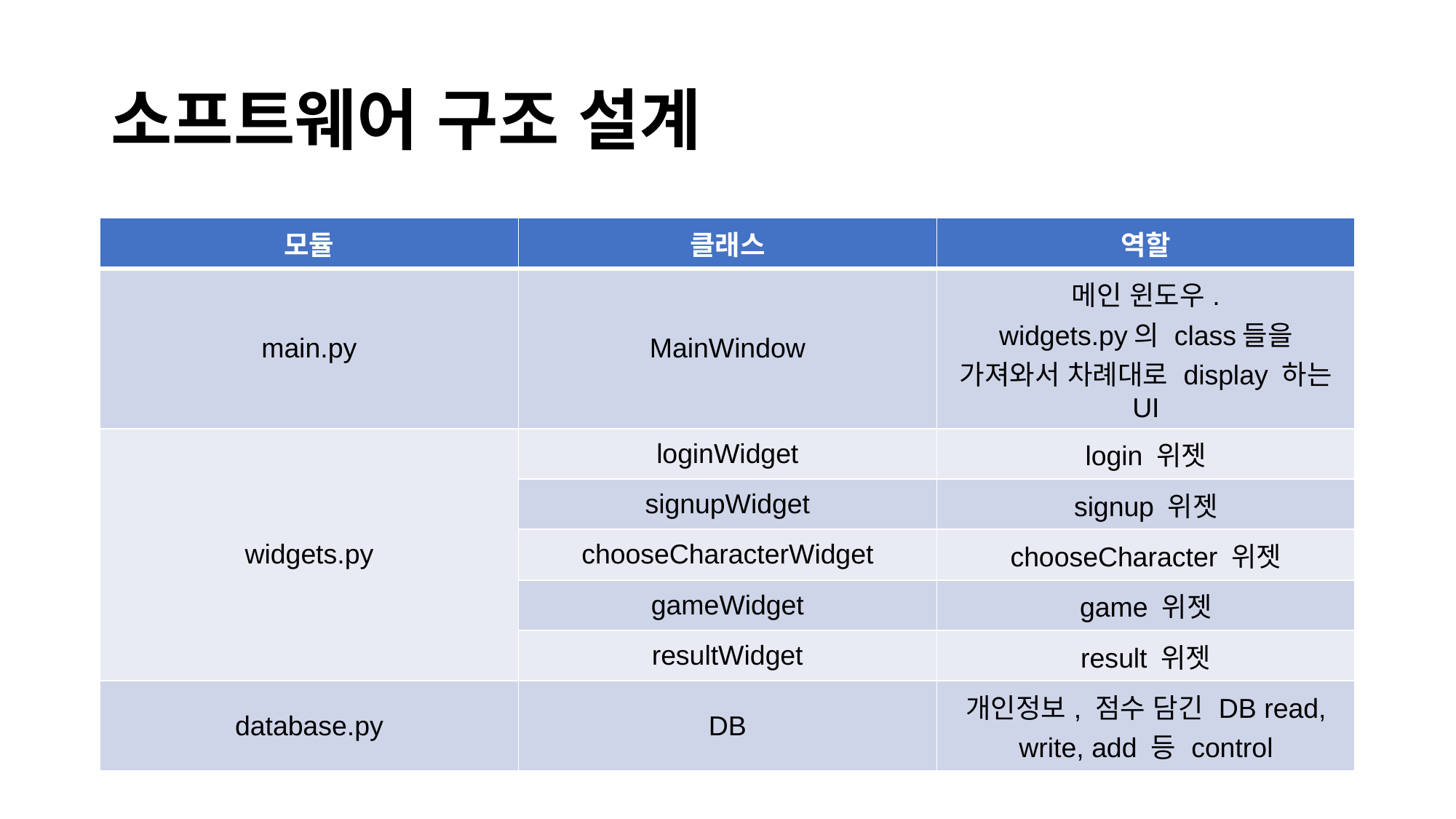

# 소프트웨어 구조 설계
| 모듈 | 클래스 | 역할 |
| --- | --- | --- |
| main.py | MainWindow | 메인 윈도우. widgets.py의 class들을 가져와서 차례대로 display 하는 UI |
| widgets.py | loginWidget | login 위젯 |
|  | signupWidget | signup 위젯 |
|  | chooseCharacterWidget | chooseCharacter 위젯 |
|  | gameWidget | game 위젯 |
|  | resultWidget | result 위젯 |
| database.py | DB | 개인정보, 점수 담긴 DB read, write, add 등 control |